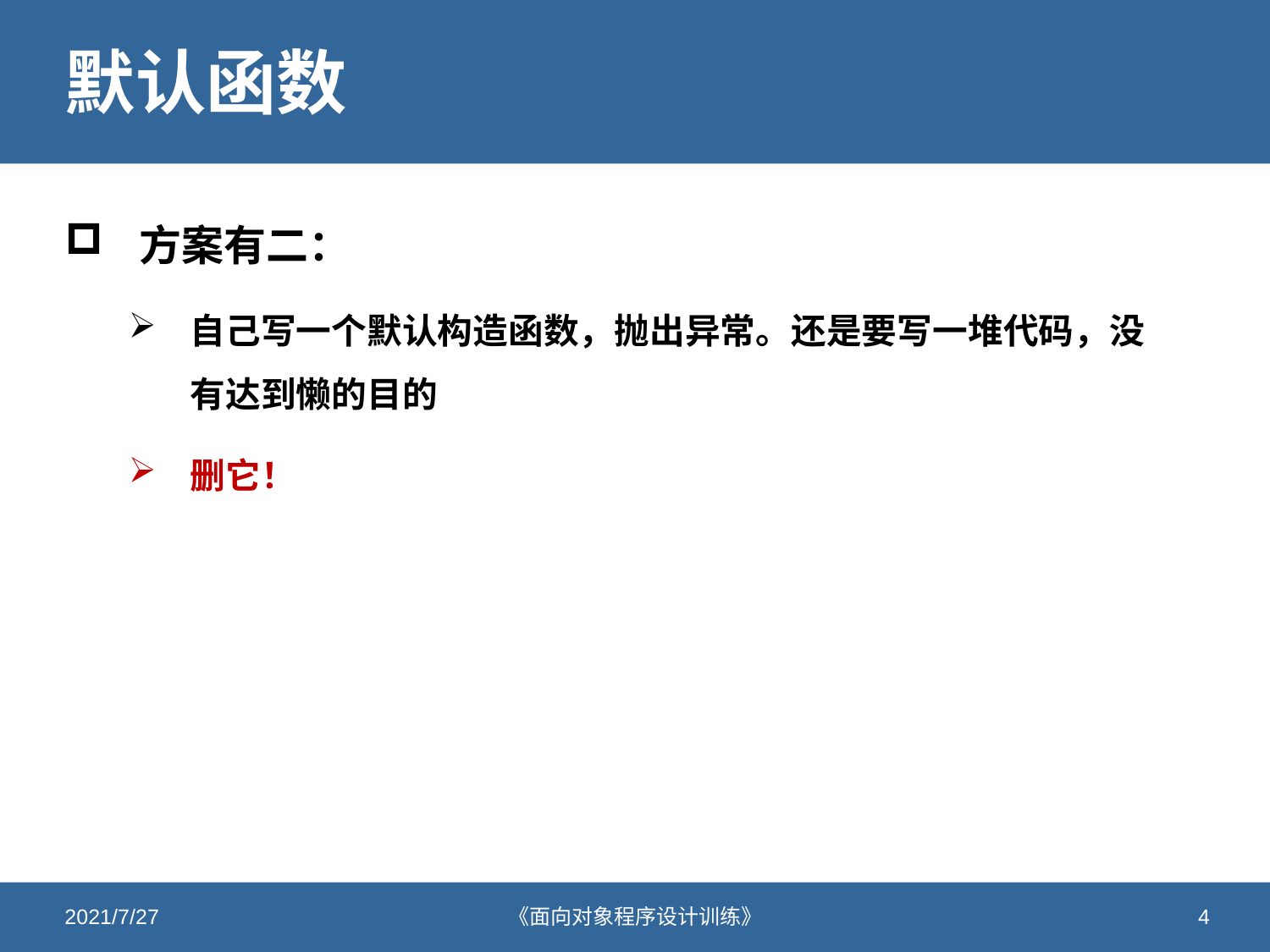

# 默认函数
方案有二：
自己写一个默认构造函数，抛出异常。还是要写一堆代码，没有达到懒的目的
删它！
2021/7/27
《面向对象程序设计训练》
4